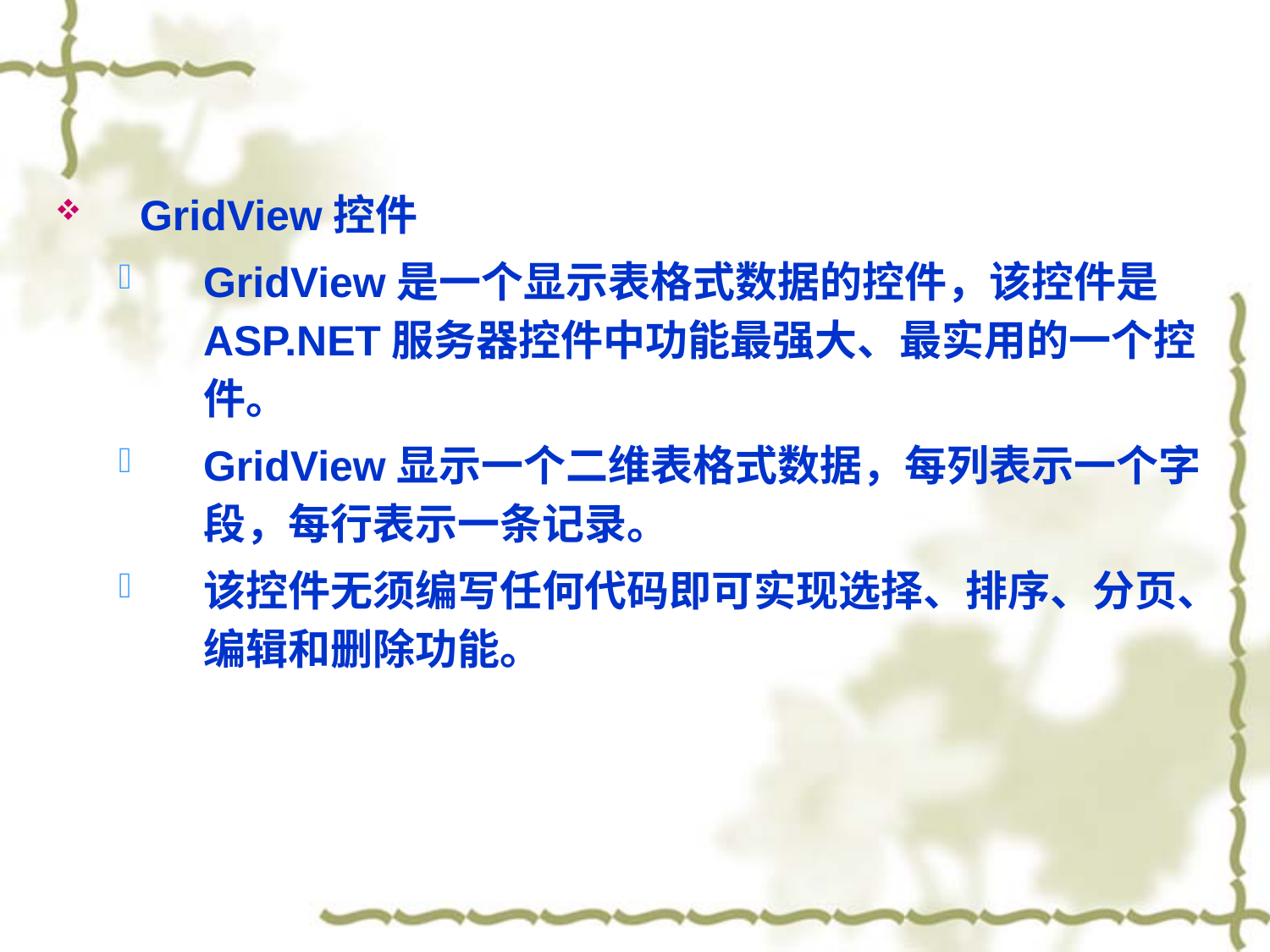

GridView控件
GridView是一个显示表格式数据的控件，该控件是ASP.NET服务器控件中功能最强大、最实用的一个控件。
GridView显示一个二维表格式数据，每列表示一个字段，每行表示一条记录。
该控件无须编写任何代码即可实现选择、排序、分页、编辑和删除功能。